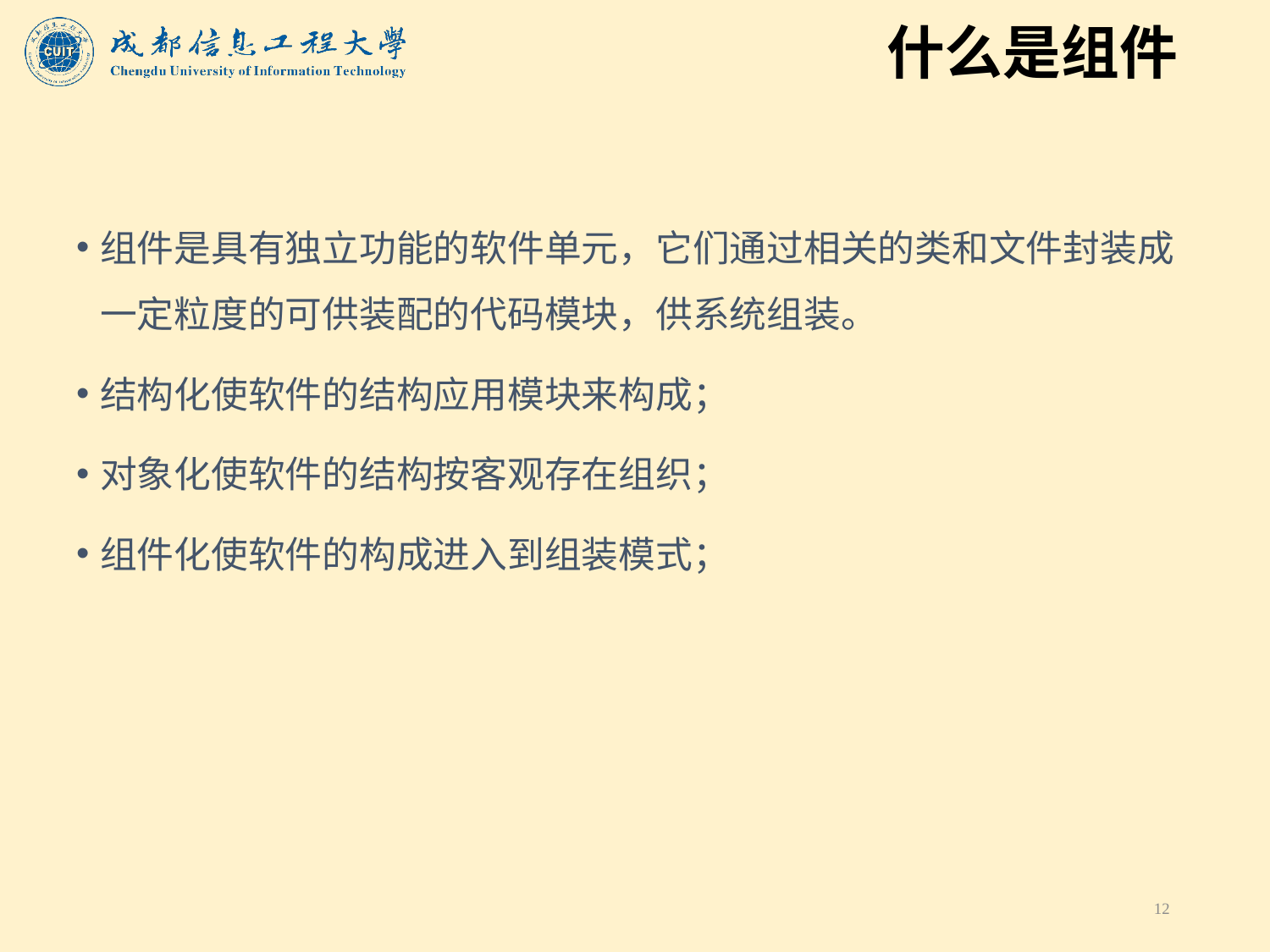

# 什么是组件
组件是具有独立功能的软件单元，它们通过相关的类和文件封装成一定粒度的可供装配的代码模块，供系统组装。
结构化使软件的结构应用模块来构成；
对象化使软件的结构按客观存在组织；
组件化使软件的构成进入到组装模式；

12